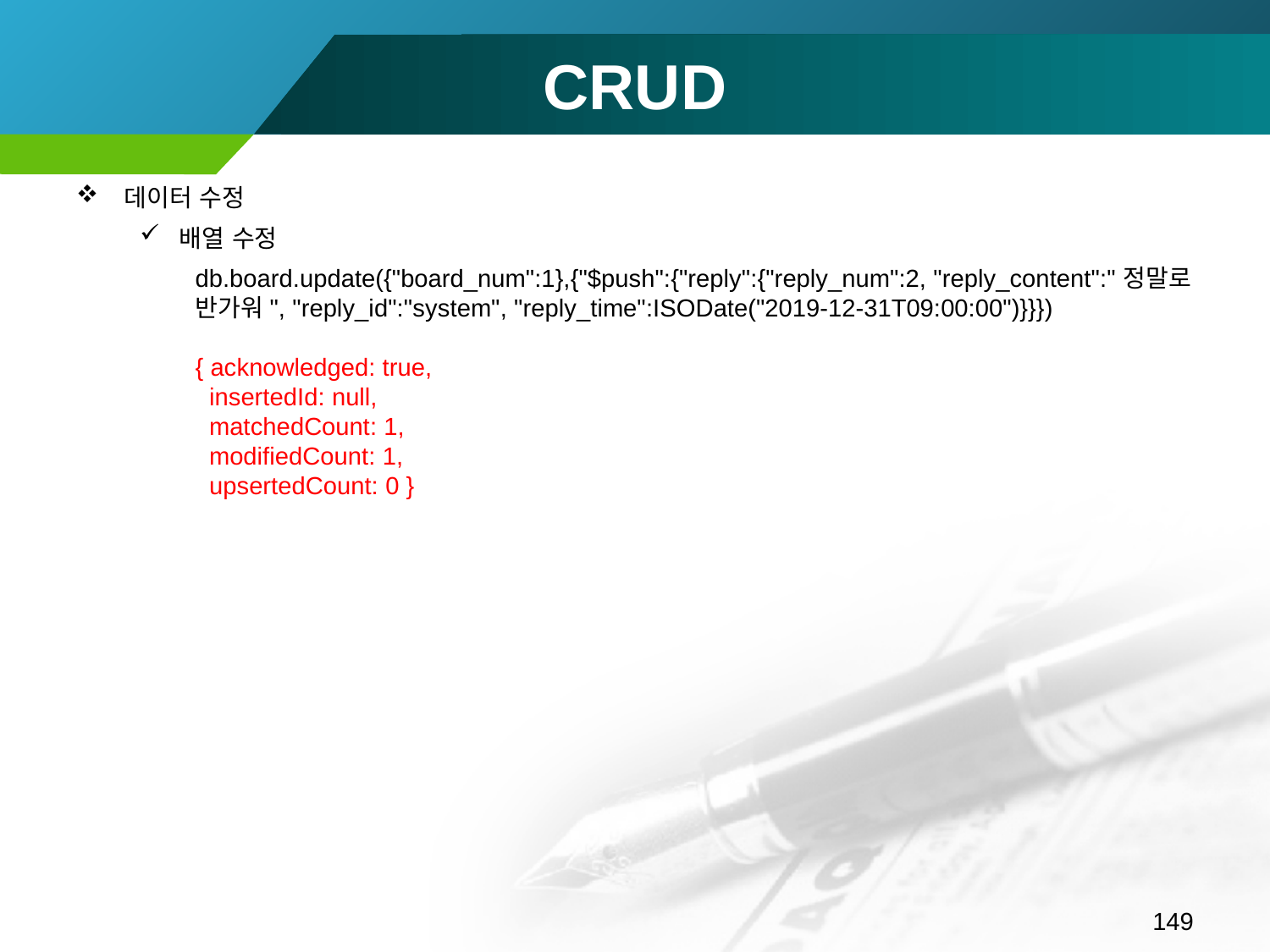

# CRUD
데이터 수정
배열 수정
db.board.update({"board_num":1},{"$push":{"reply":{"reply_num":2, "reply_content":"정말로 반가워", "reply_id":"system", "reply_time":ISODate("2019-12-31T09:00:00")}}})

{ acknowledged: true,
  insertedId: null,
  matchedCount: 1,
  modifiedCount: 1,
  upsertedCount: 0 }
149